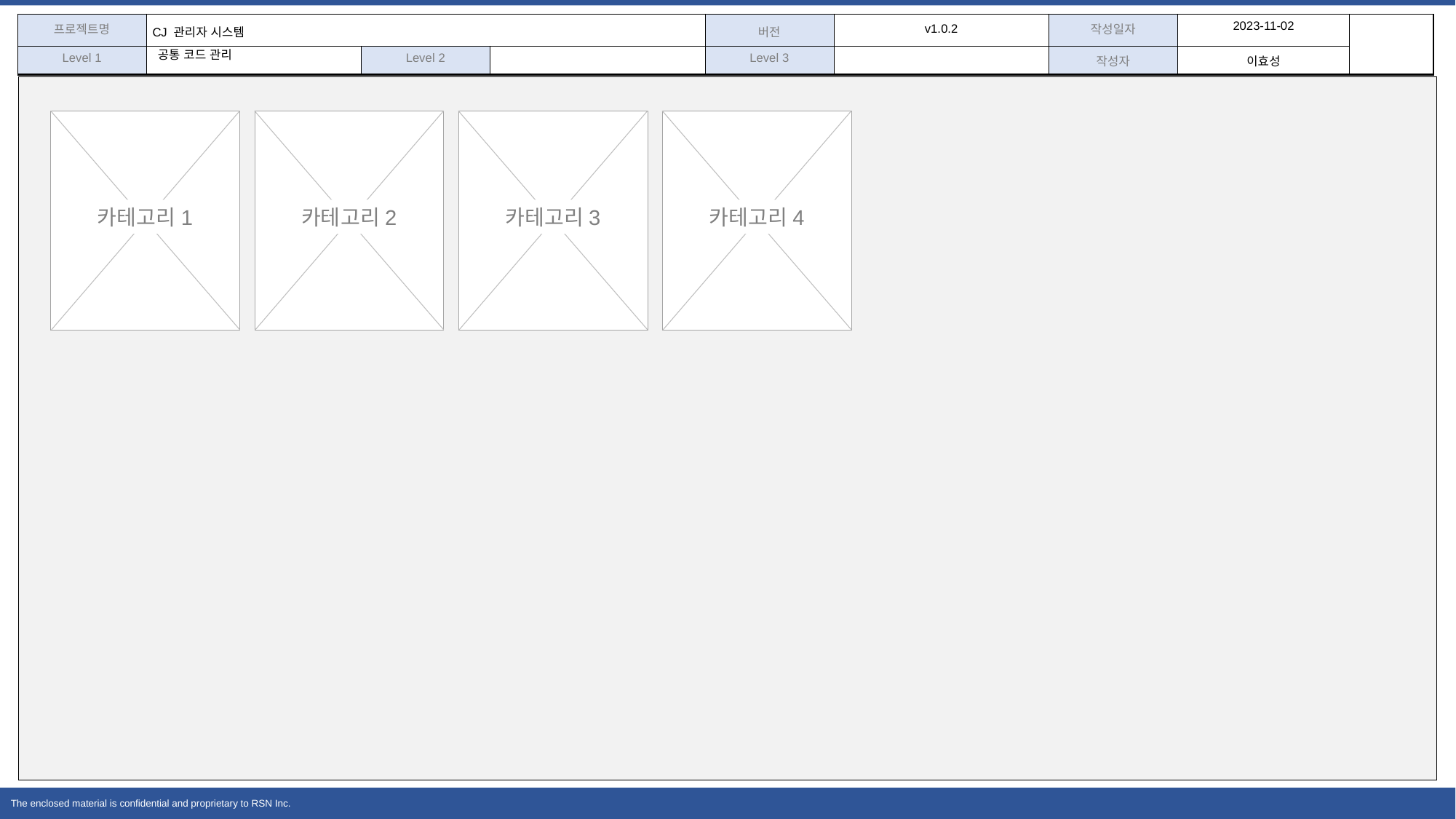

공통 코드 관리

카테고리1

카테고리2

카테고리3

카테고리4